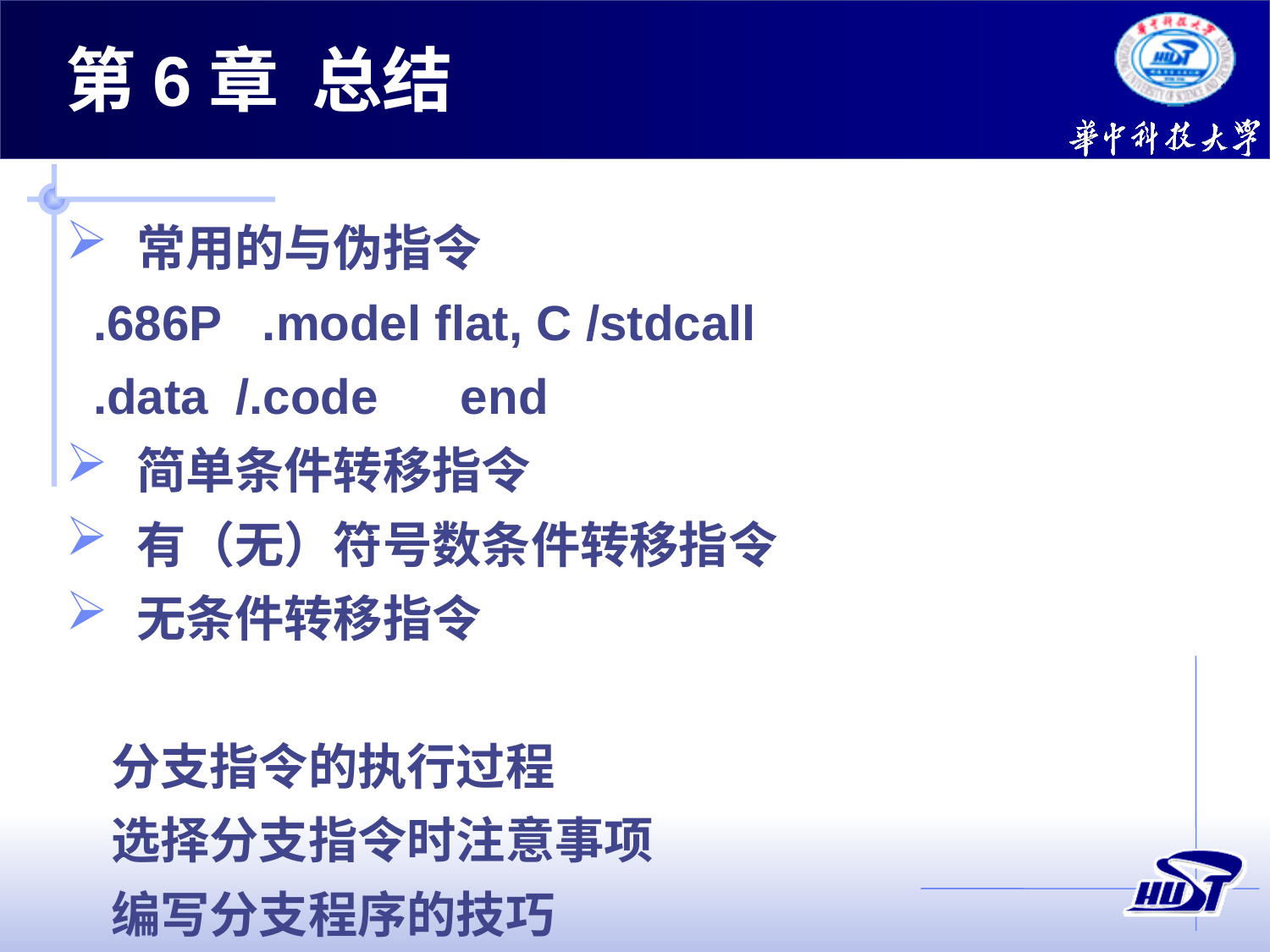

# 第6章  总结
 常用的与伪指令
  .686P   .model flat, C /stdcall
  .data  /.code      end
 简单条件转移指令
 有（无）符号数条件转移指令
 无条件转移指令

   分支指令的执行过程
   选择分支指令时注意事项
   编写分支程序的技巧